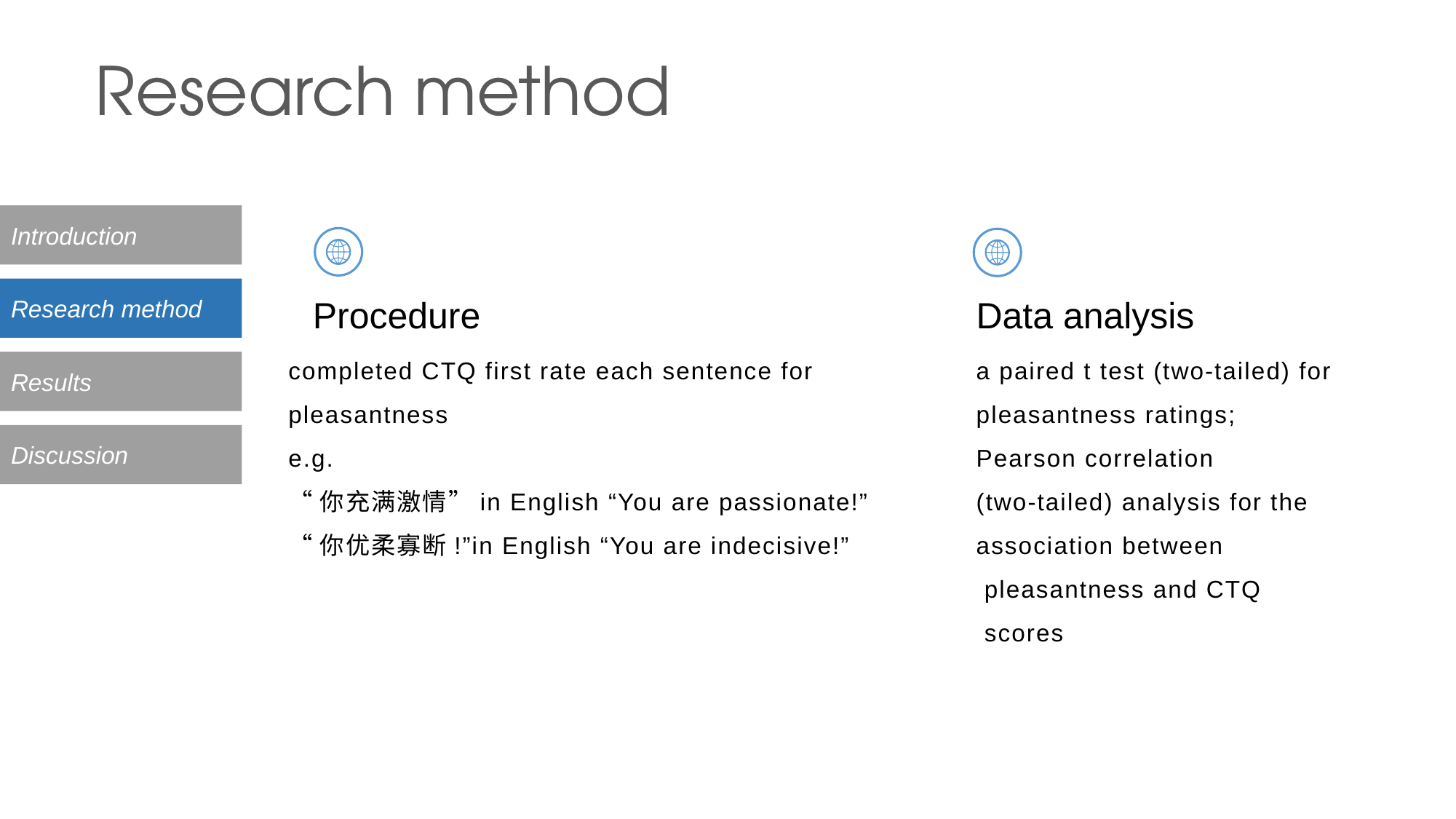

Research method
Introduction

Research method

Procedure
Data analysis
completed CTQ first rate each sentence for pleasantness
e.g.
“你充满激情”in English “You are passionate!”
“你优柔寡断!”in English “You are indecisive!”
a paired t test (two-tailed) for pleasantness ratings;
Pearson correlation
(two-tailed) analysis for the association between
 pleasantness and CTQ
 scores
Results
Discussion